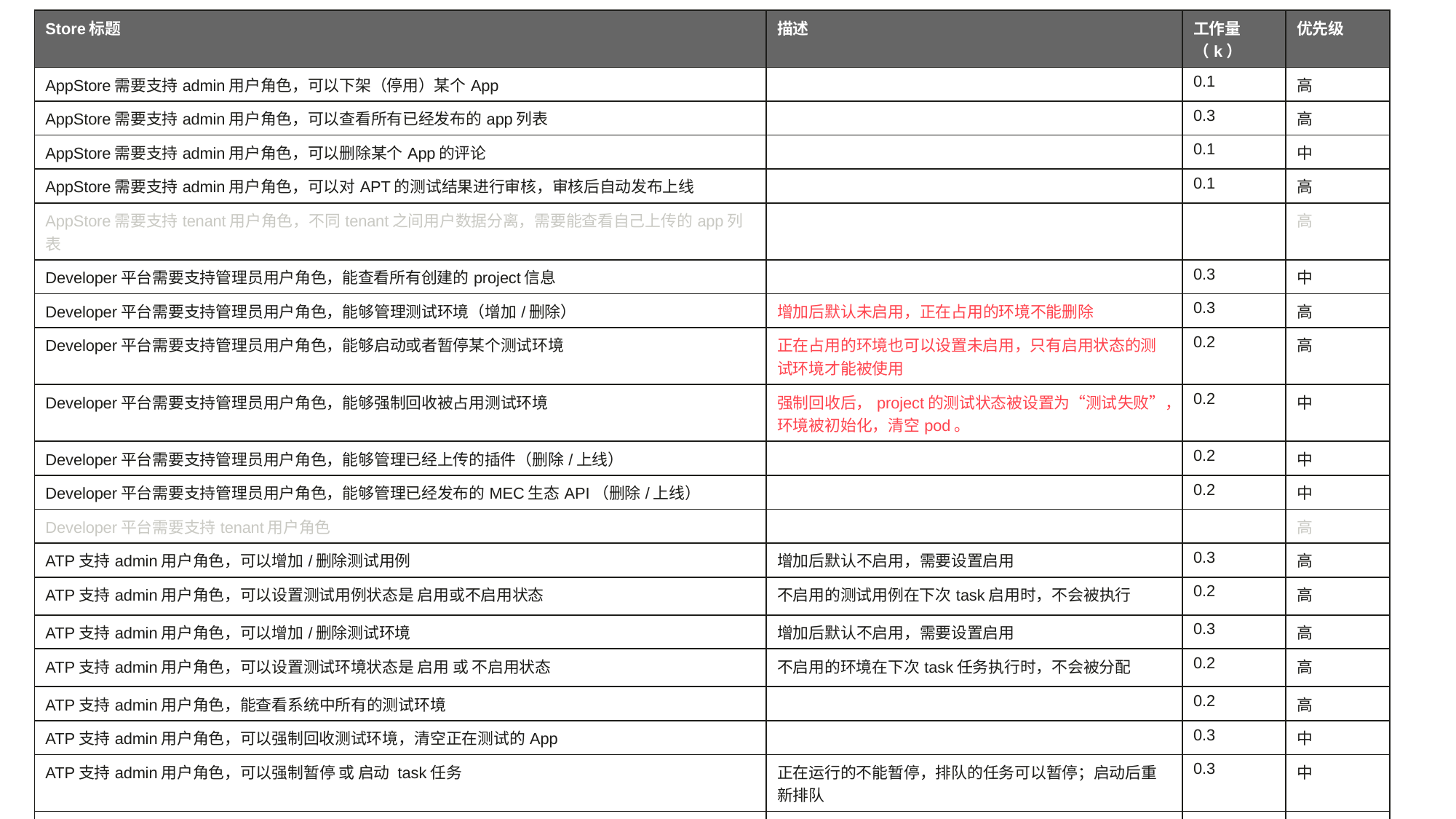

| Store标题 | 描述 | 工作量（k） | 优先级 |
| --- | --- | --- | --- |
| AppStore需要支持admin用户角色，可以下架（停用）某个App |  | 0.1 | 高 |
| AppStore需要支持admin用户角色，可以查看所有已经发布的app列表 |  | 0.3 | 高 |
| AppStore需要支持admin用户角色，可以删除某个App的评论 |  | 0.1 | 中 |
| AppStore需要支持admin用户角色，可以对APT的测试结果进行审核，审核后自动发布上线 |  | 0.1 | 高 |
| AppStore需要支持tenant用户角色，不同tenant之间用户数据分离，需要能查看自己上传的app列表 |  |  | 高 |
| Developer平台需要支持管理员用户角色，能查看所有创建的project信息 |  | 0.3 | 中 |
| Developer平台需要支持管理员用户角色，能够管理测试环境（增加/删除） | 增加后默认未启用，正在占用的环境不能删除 | 0.3 | 高 |
| Developer平台需要支持管理员用户角色，能够启动或者暂停某个测试环境 | 正在占用的环境也可以设置未启用，只有启用状态的测试环境才能被使用 | 0.2 | 高 |
| Developer平台需要支持管理员用户角色，能够强制回收被占用测试环境 | 强制回收后，project的测试状态被设置为“测试失败”，环境被初始化，清空pod。 | 0.2 | 中 |
| Developer平台需要支持管理员用户角色，能够管理已经上传的插件（删除/上线） |  | 0.2 | 中 |
| Developer平台需要支持管理员用户角色，能够管理已经发布的MEC生态API（删除/上线） |  | 0.2 | 中 |
| Developer平台需要支持tenant用户角色 |  |  | 高 |
| ATP支持admin用户角色，可以增加/删除测试用例 | 增加后默认不启用，需要设置启用 | 0.3 | 高 |
| ATP支持admin用户角色，可以设置测试用例状态是 启用或不启用状态 | 不启用的测试用例在下次task启用时，不会被执行 | 0.2 | 高 |
| ATP支持admin用户角色，可以增加/删除测试环境 | 增加后默认不启用，需要设置启用 | 0.3 | 高 |
| ATP支持admin用户角色，可以设置测试环境状态是 启用 或 不启用状态 | 不启用的环境在下次task任务执行时，不会被分配 | 0.2 | 高 |
| ATP支持admin用户角色，能查看系统中所有的测试环境 |  | 0.2 | 高 |
| ATP支持admin用户角色，可以强制回收测试环境，清空正在测试的App |  | 0.3 | 中 |
| ATP支持admin用户角色，可以强制暂停 或 启动 task任务 | 正在运行的不能暂停，排队的任务可以暂停；启动后重新排队 | 0.3 | 中 |
| MECM平台需要有管理员用户角色 |  |  | 低 |
| MECM平台需要有tenant用户角色 |  |  | 低 |
| 用户管理模块中需要支持用户的角色定义 |  | 0.2 | 高 |
| 用户管理支持guest访客用户，在界面上只有只读权限 | Apstore/developer/mecm前台界面都支持访客模式；通过链接直接访问，不用登陆 | 0.4 | 高 |